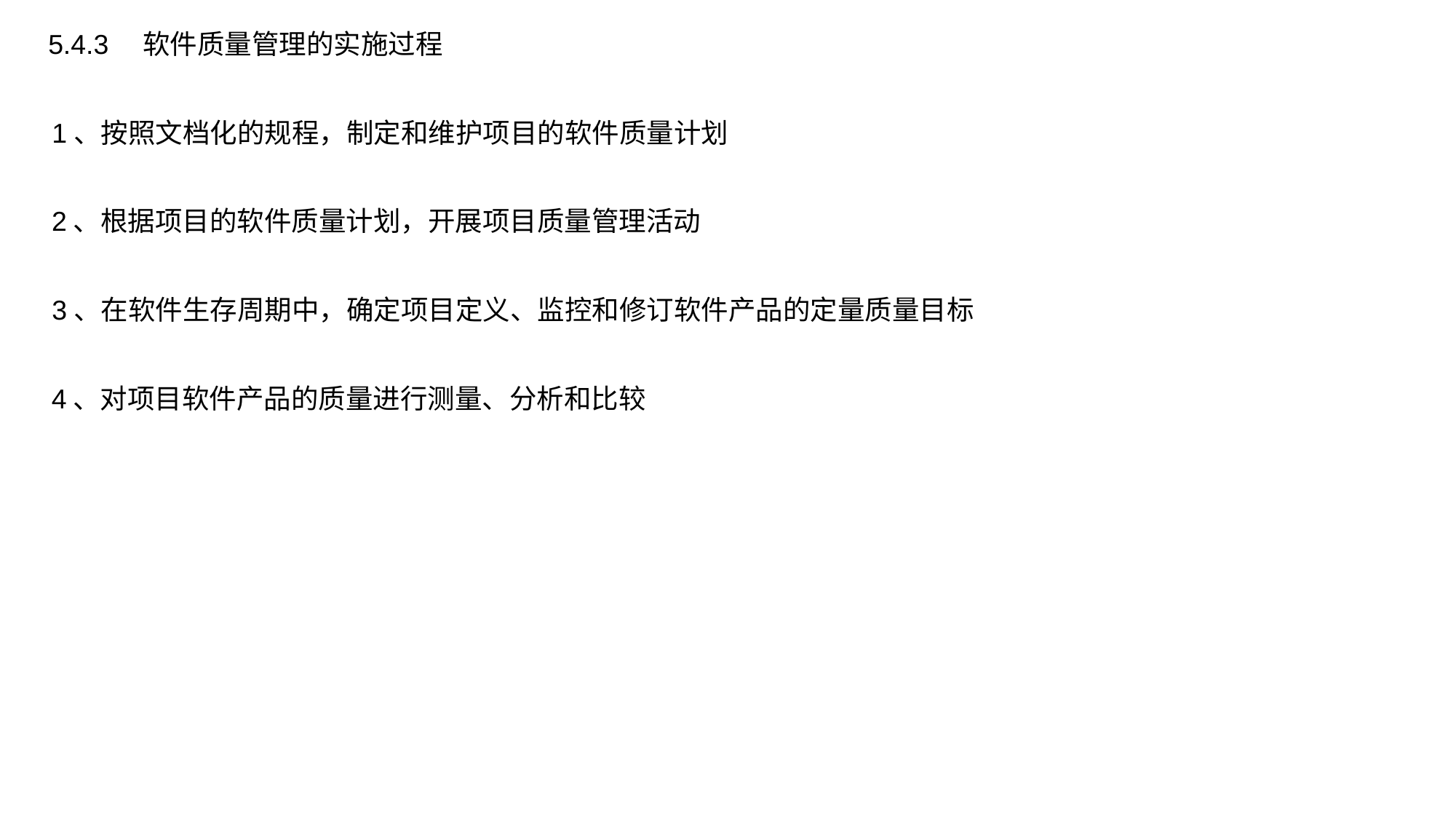

5.4.3　软件质量管理的实施过程
1、按照文档化的规程，制定和维护项目的软件质量计划
2、根据项目的软件质量计划，开展项目质量管理活动
3、在软件生存周期中，确定项目定义、监控和修订软件产品的定量质量目标
4、对项目软件产品的质量进行测量、分析和比较